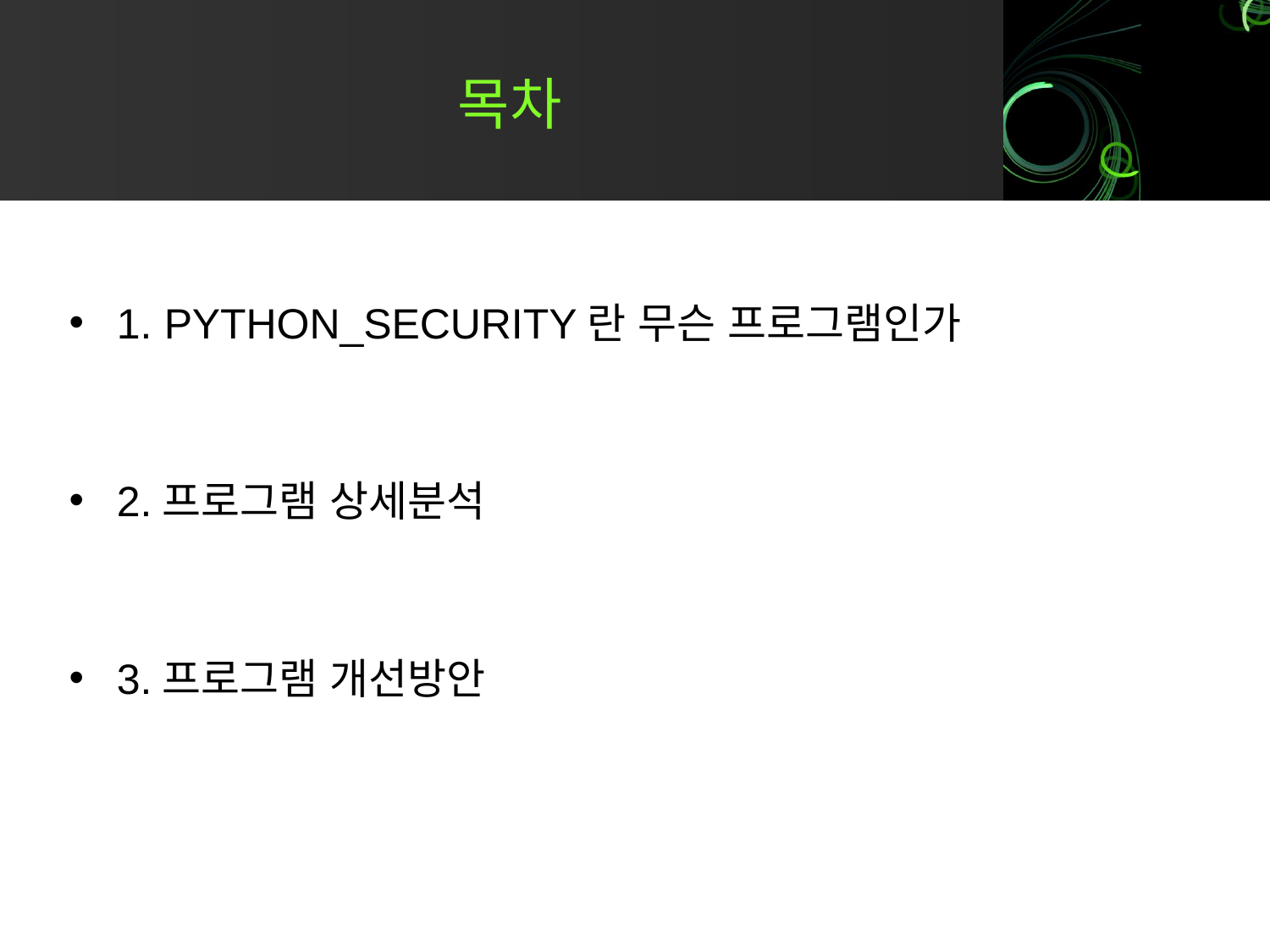

# 목차

1. PYTHON_SECURITY란 무슨 프로그램인가

2.프로그램 상세분석

3.프로그램 개선방안